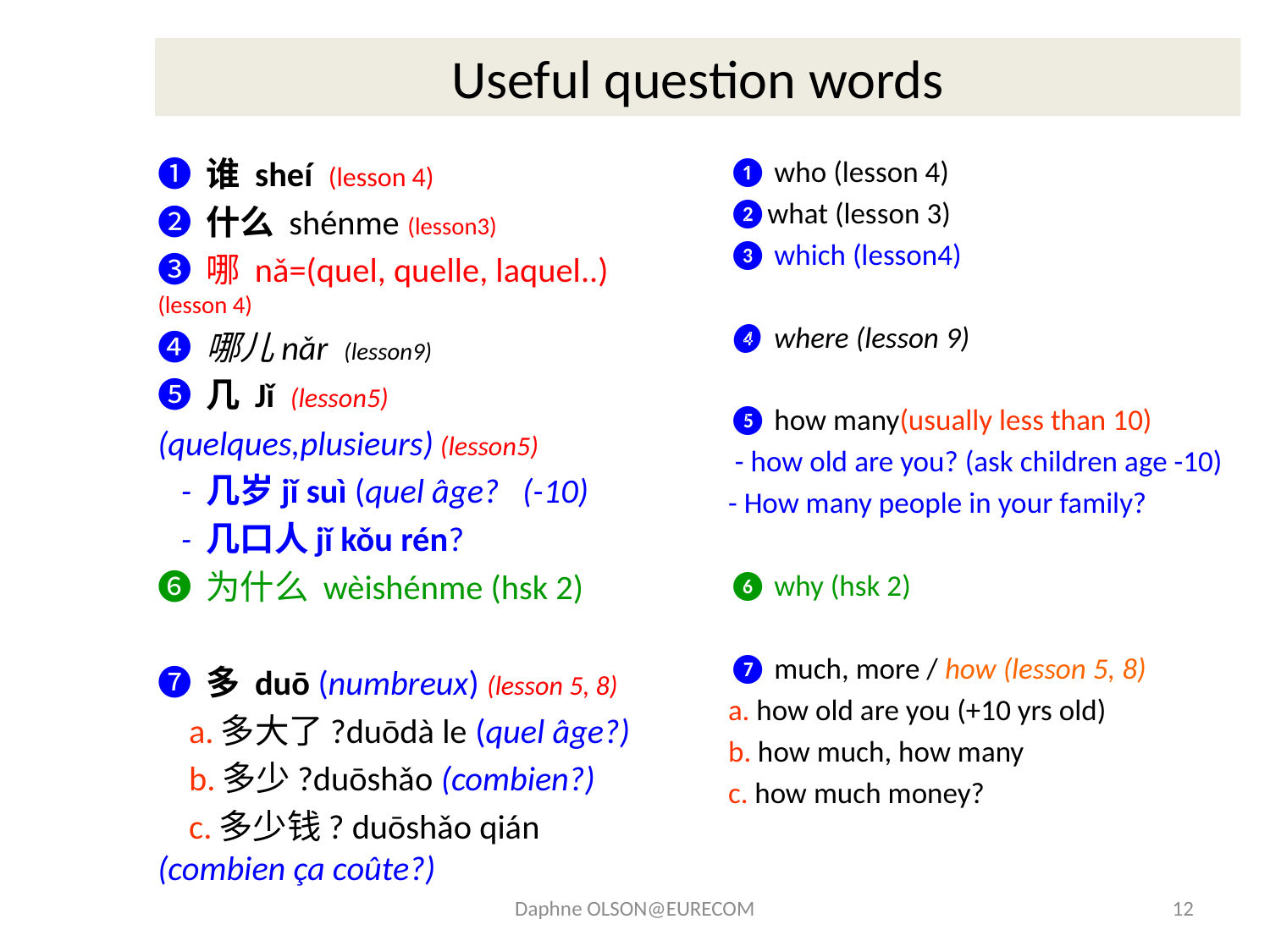

# Useful question words
❶ 谁 sheí  (lesson 4)
❷ 什么 shénme (lesson3)
❸ 哪 nǎ=(quel, quelle, laquel..)  	(lesson 4)
❹ 哪儿nǎr  (lesson9)
❺ 几 Jǐ  (lesson5)
(quelques,plusieurs) (lesson5)
   - 几岁jǐ suì (quel âge?   (-10)
   - 几口人jǐ kǒu rén?
❻ 为什么 wèishénme (hsk 2)

❼ 多 duō (numbreux) (lesson 5, 8)
    a.多大了?duōdà le (quel âge?)
    b.多少?duōshǎo (combien?)
    c.多少钱? duōshǎo qián    	(combien ça coûte?)

❶ who (lesson 4)
❷what (lesson 3)
❸ which (lesson4)

❹ where (lesson 9)

❺ how many(usually less than 10)
 - how old are you? (ask children age -10)
- How many people in your family?

❻ why (hsk 2)

❼ much, more / how (lesson 5, 8)
a. how old are you (+10 yrs old)
b. how much, how many
c. how much money?
Daphne OLSON@EURECOM
12